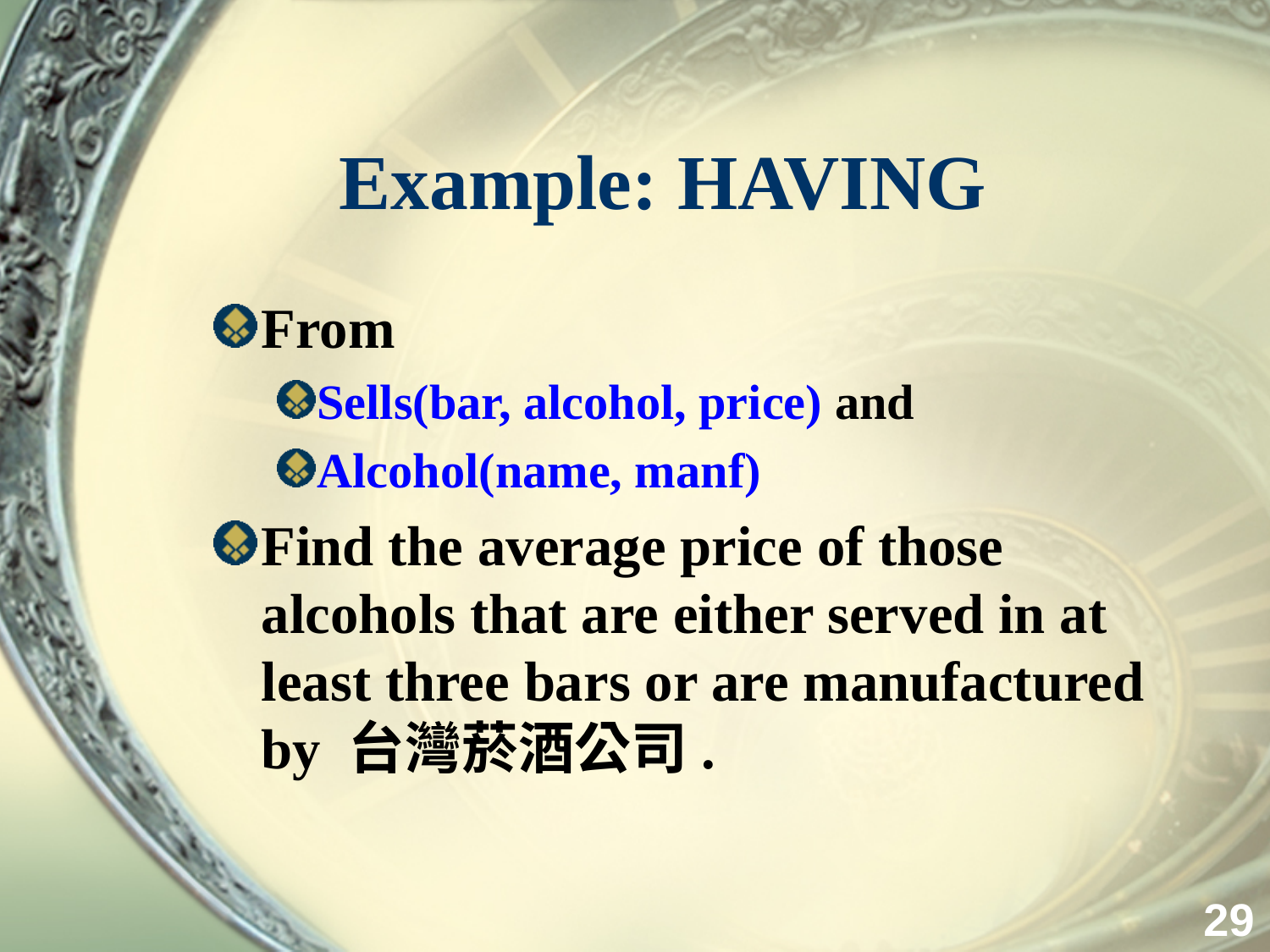

# Example: HAVING
From
Sells(bar, alcohol, price) and
Alcohol(name, manf)
Find the average price of those alcohols that are either served in at least three bars or are manufactured by 台灣菸酒公司.
29